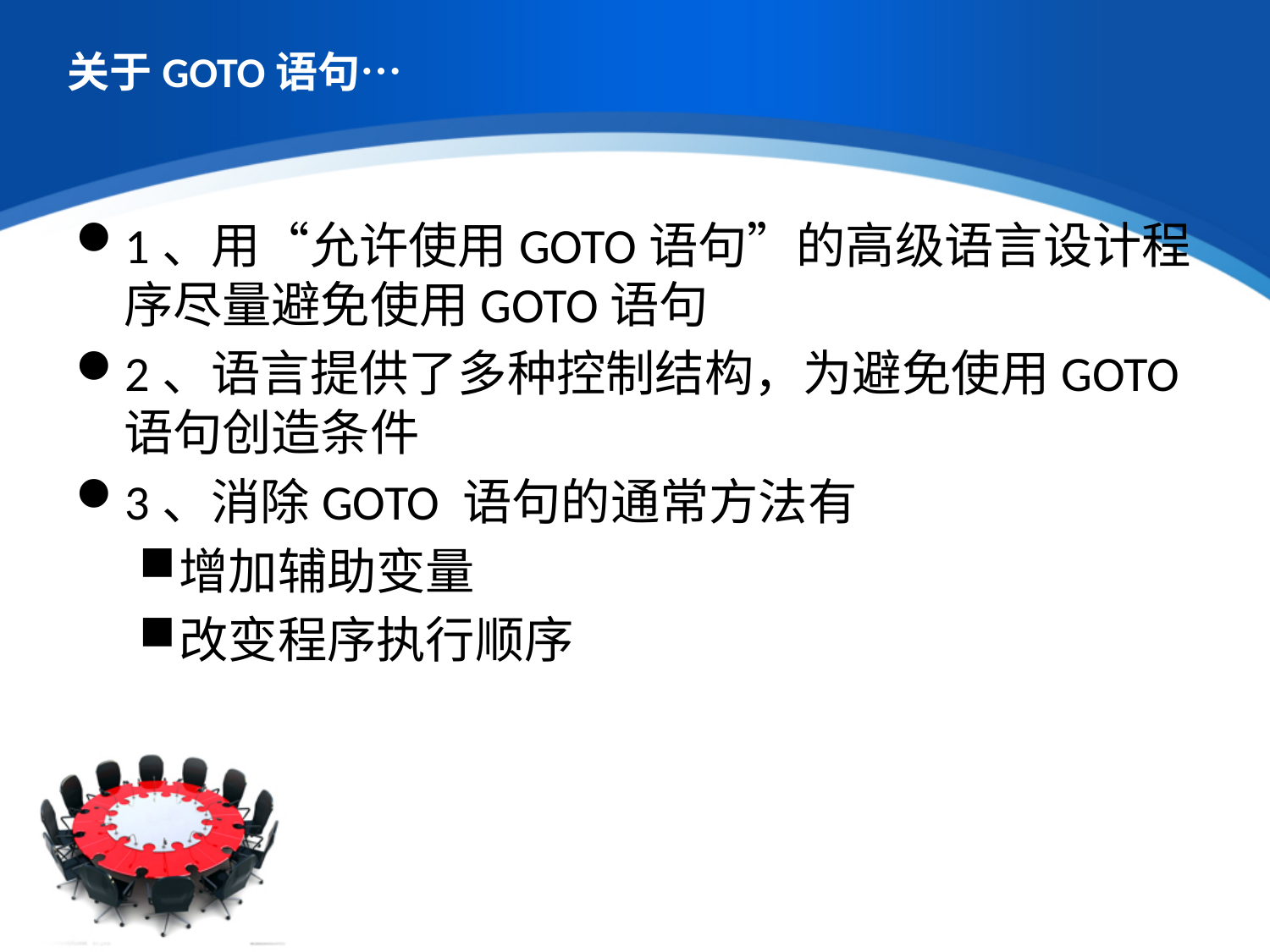

# 关于GOTO语句…
1、用“允许使用GOTO语句”的高级语言设计程序尽量避免使用GOTO语句
2、语言提供了多种控制结构，为避免使用GOTO语句创造条件
3、消除GOTO 语句的通常方法有
增加辅助变量
改变程序执行顺序